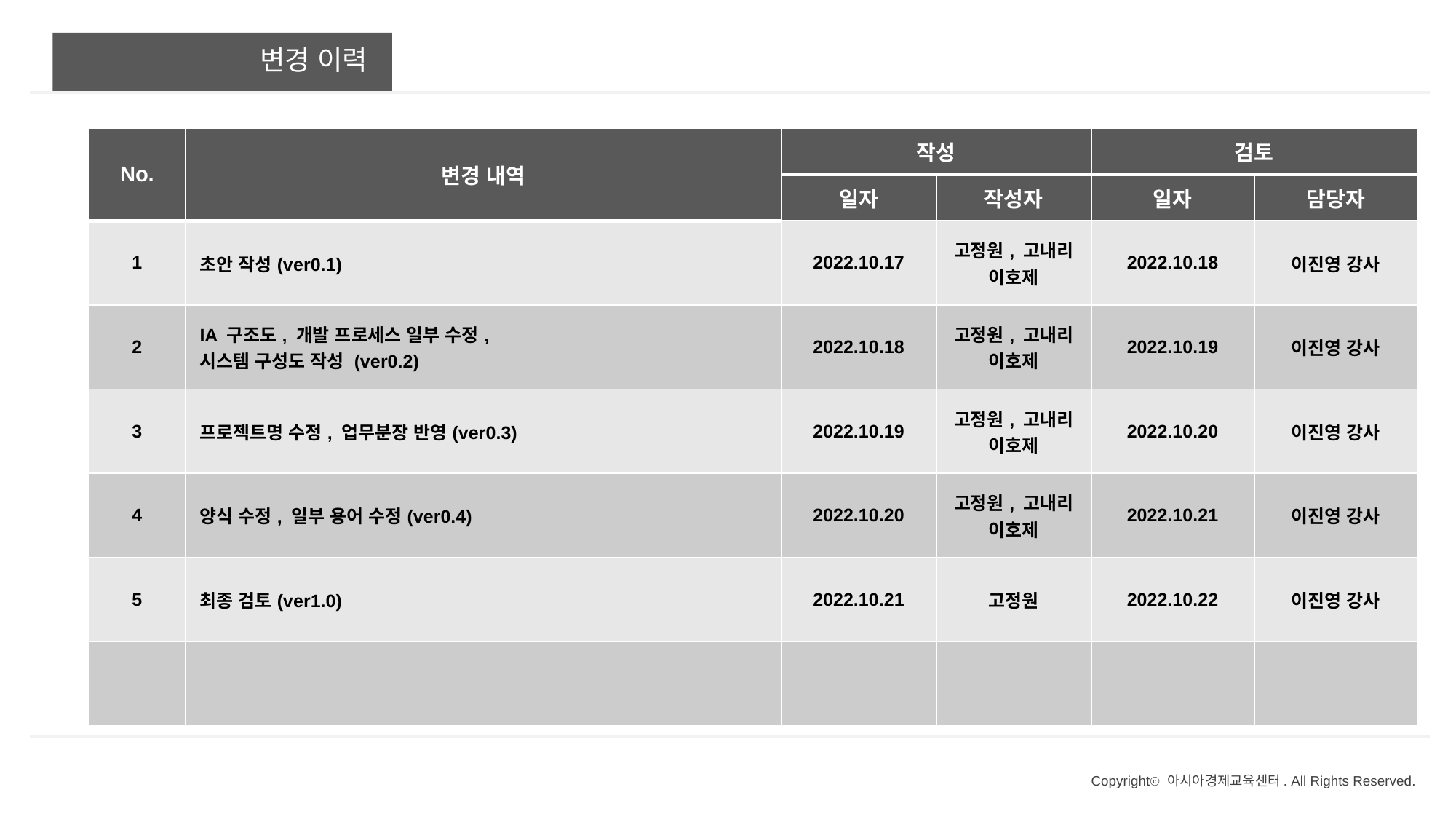

변경 이력 관리

변경 이력
| No. | 변경 내역 | 작성 |  | 검토 |  |
| --- | --- | --- | --- | --- | --- |
|  |  | 일자 | 작성자 | 일자 | 담당자 |
| 1 | 초안 작성(ver0.1) | 2022.10.17 | 고정원, 고내리 이호제 | 2022.10.18 | 이진영 강사 |
| 2 | IA 구조도, 개발 프로세스 일부 수정, 시스템 구성도 작성 (ver0.2) | 2022.10.18 | 고정원, 고내리 이호제 | 2022.10.19 | 이진영 강사 |
| 3 | 프로젝트명 수정, 업무분장 반영(ver0.3) | 2022.10.19 | 고정원, 고내리 이호제 | 2022.10.20 | 이진영 강사 |
| 4 | 양식 수정, 일부 용어 수정(ver0.4) | 2022.10.20 | 고정원, 고내리 이호제 | 2022.10.21 | 이진영 강사 |
| 5 | 최종 검토(ver1.0) | 2022.10.21 | 고정원 | 2022.10.22 | 이진영 강사 |
|  |  |  |  |  |  |
Copyrightⓒ 아시아경제교육센터. All Rights Reserved.